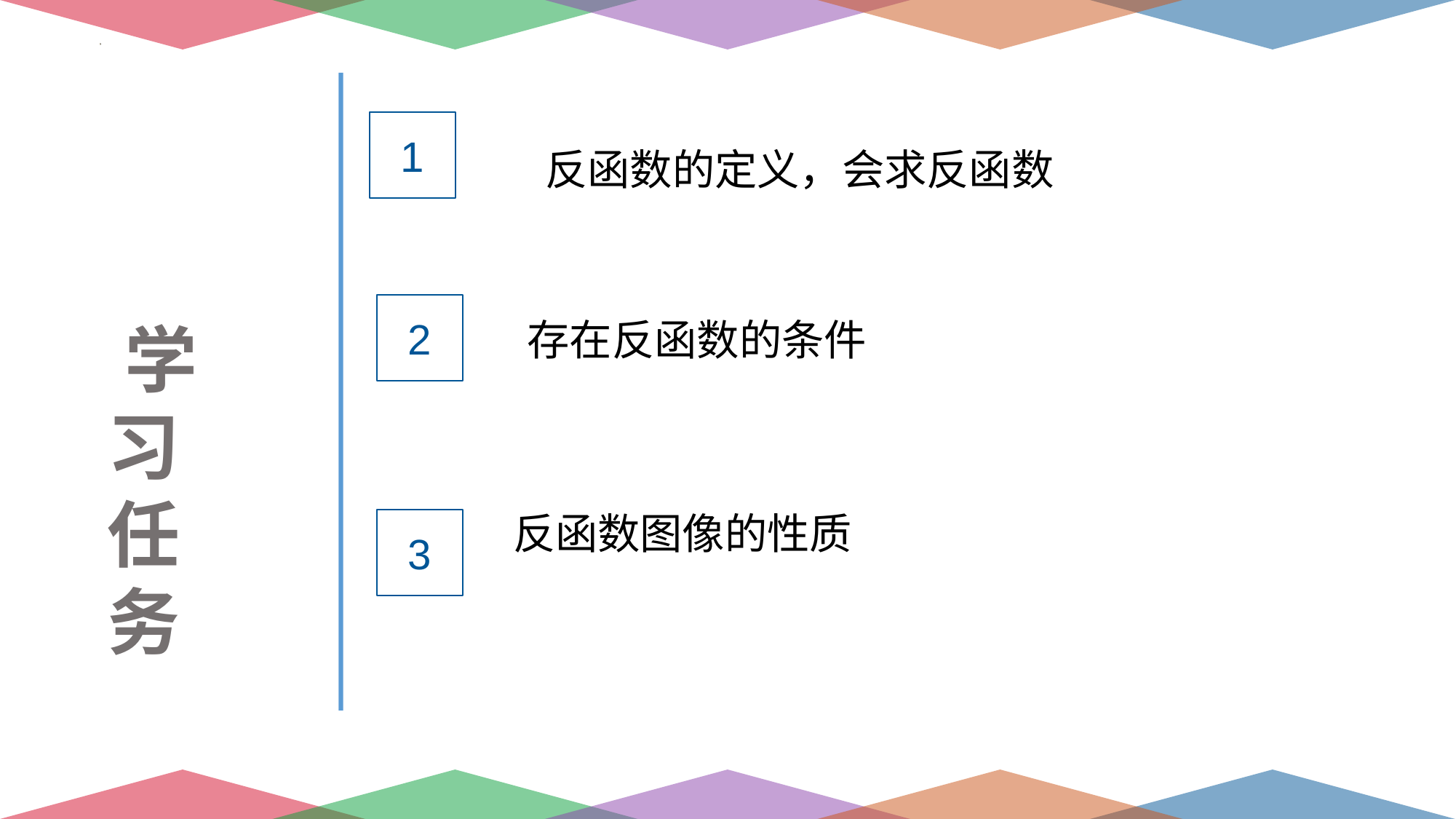

1
反函数的定义，会求反函数

存在反函数的条件
2
 学习任务
反函数图像的性质
3